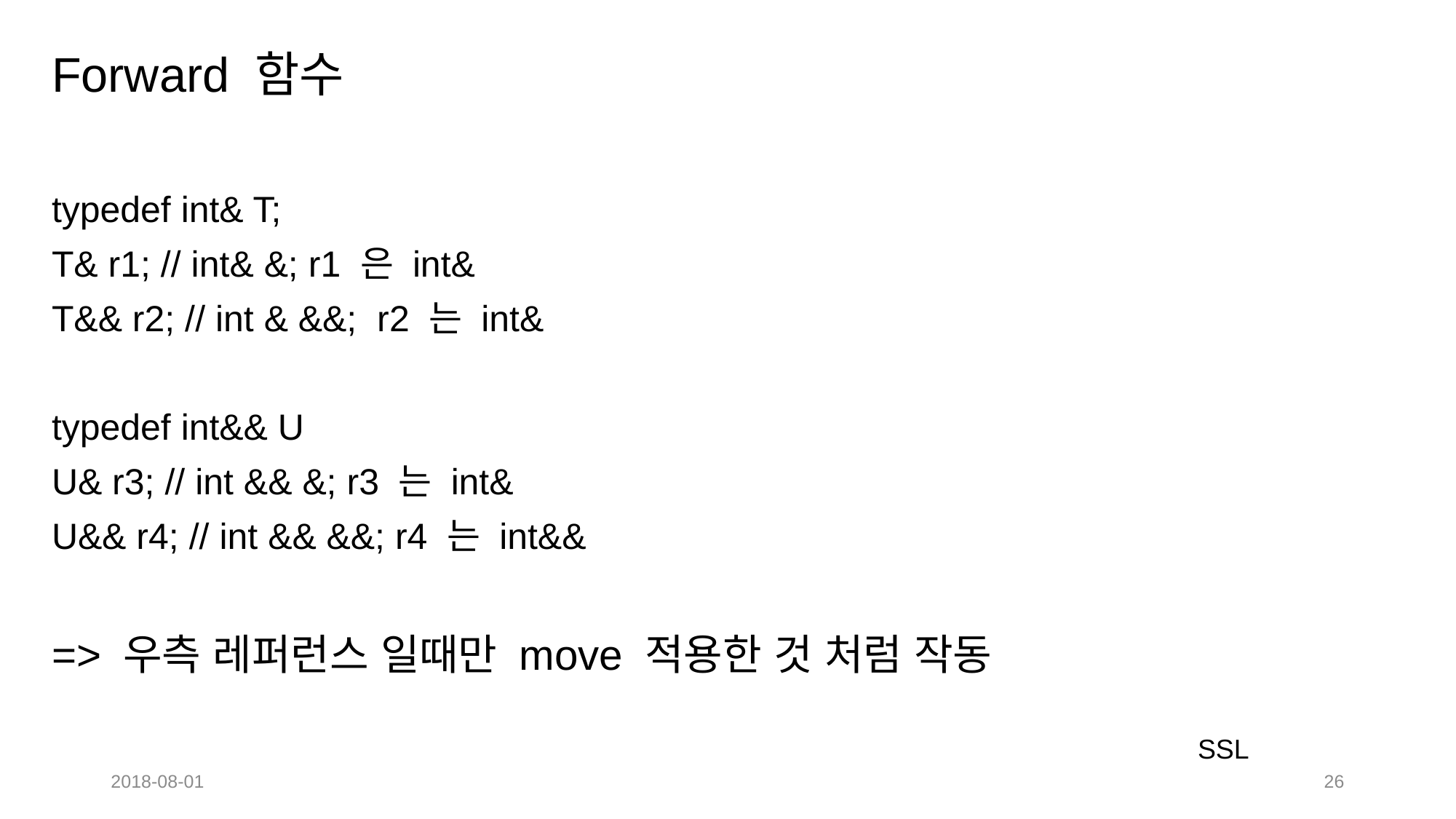

# Forward 함수
typedef int& T;
T& r1; // int& &; r1 은 int&
T&& r2; // int & &&;  r2 는 int&

typedef int&& U
U& r3; // int && &; r3 는 int&
U&& r4; // int && &&; r4 는 int&&

=> 우측 레퍼런스 일때만 move 적용한 것 처럼 작동

2018-08-01
26